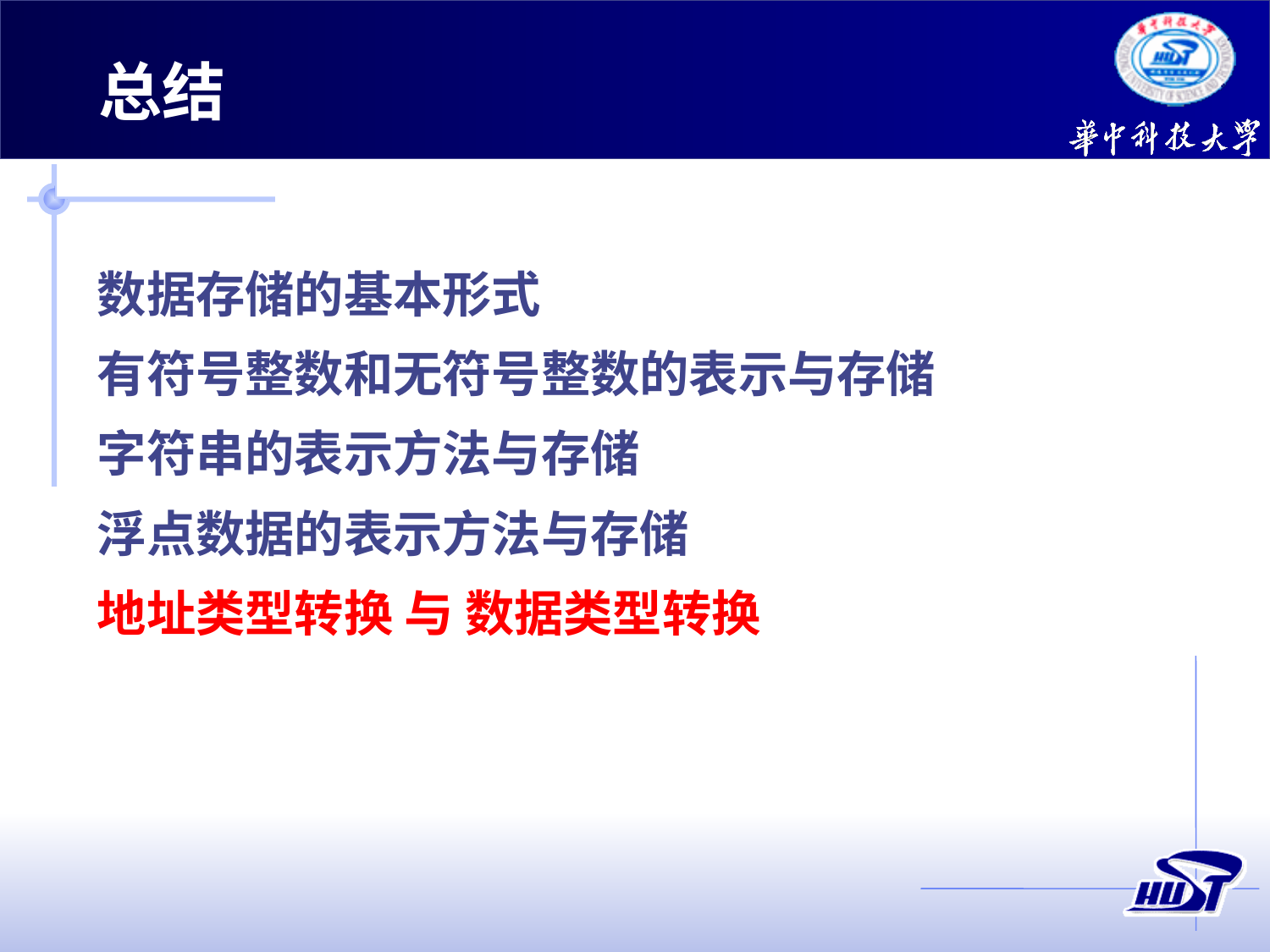

总结
数据存储的基本形式
有符号整数和无符号整数的表示与存储
字符串的表示方法与存储
浮点数据的表示方法与存储
地址类型转换 与 数据类型转换